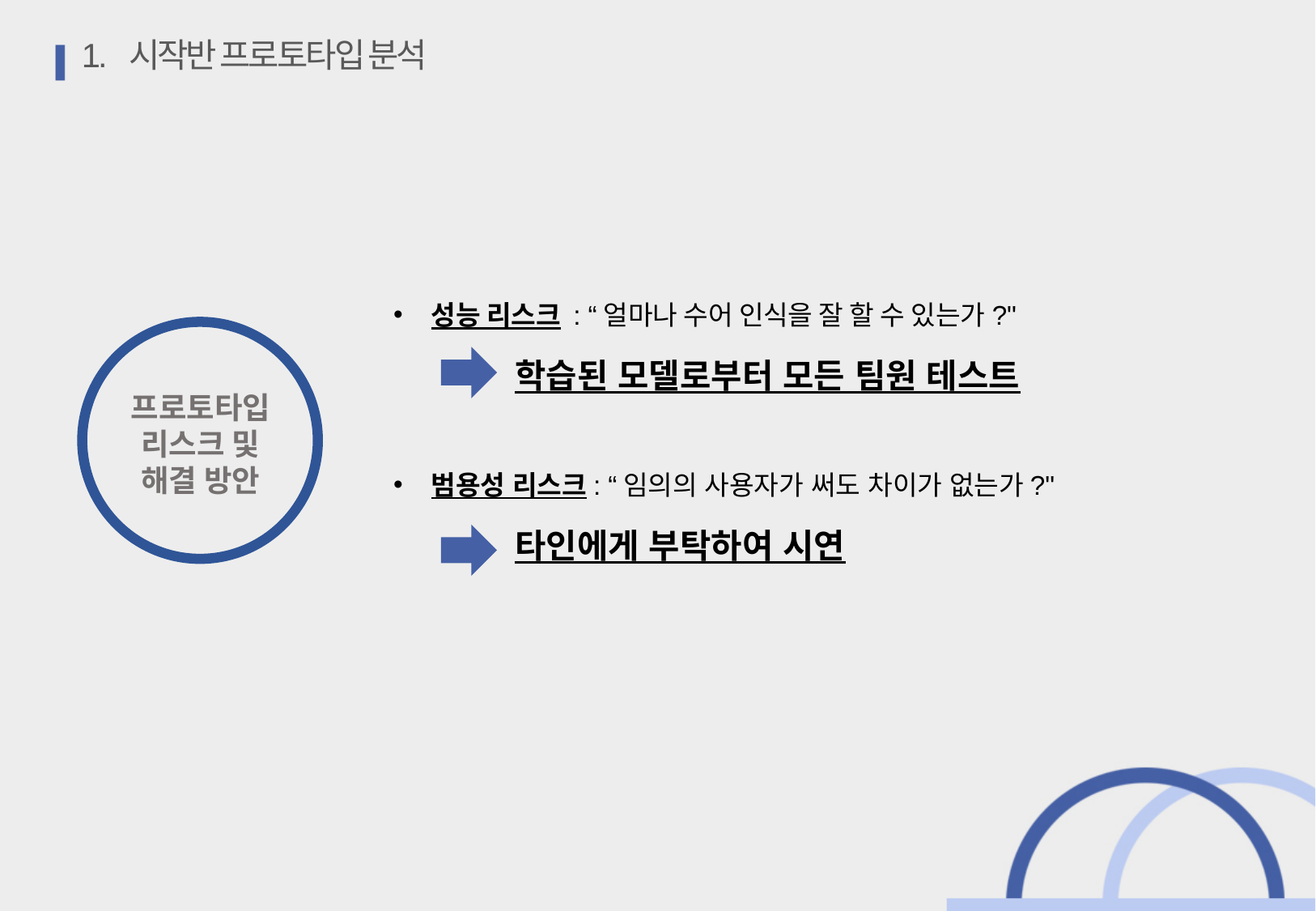

1.  시작반 프로토타입 분석
성능 리스크 : “얼마나 수어 인식을 잘 할 수 있는가?"

	학습된 모델로부터 모든 팀원 테스트

범용성 리스크: “임의의 사용자가 써도 차이가 없는가?"

	타인에게 부탁하여 시연

프로토타입
리스크 및
해결 방안